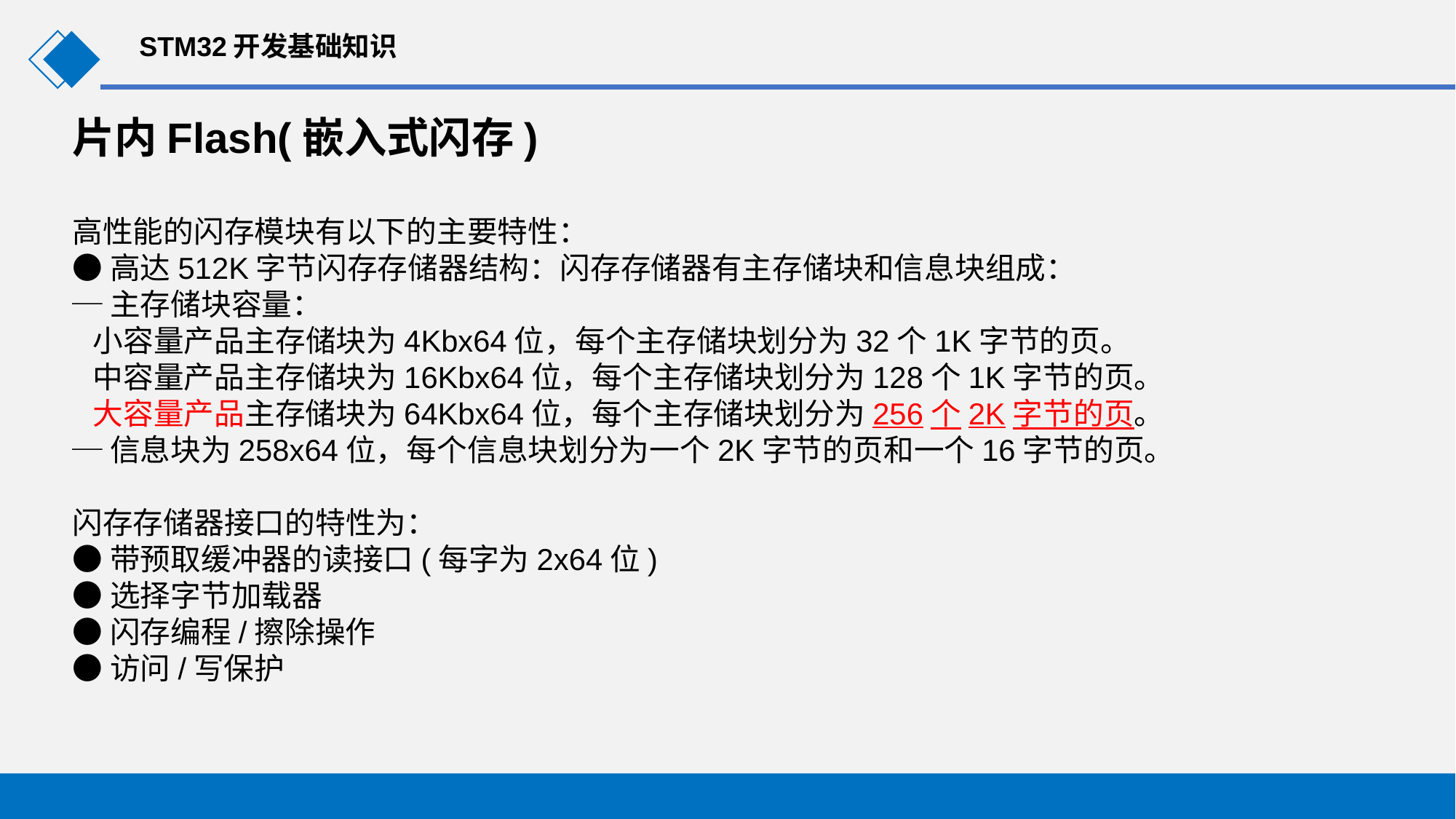

STM32开发基础知识
片内Flash(嵌入式闪存)

高性能的闪存模块有以下的主要特性：
●高达512K字节闪存存储器结构：闪存存储器有主存储块和信息块组成：
─主存储块容量：
  小容量产品主存储块为4Kbx64位，每个主存储块划分为32个1K字节的页。
  中容量产品主存储块为16Kbx64位，每个主存储块划分为128个1K字节的页。
  大容量产品主存储块为64Kbx64位，每个主存储块划分为256个2K字节的页。
─信息块为258x64位，每个信息块划分为一个2K字节的页和一个16字节的页。

闪存存储器接口的特性为：
●带预取缓冲器的读接口(每字为2x64位)
●选择字节加载器
●闪存编程/擦除操作
●访问/写保护